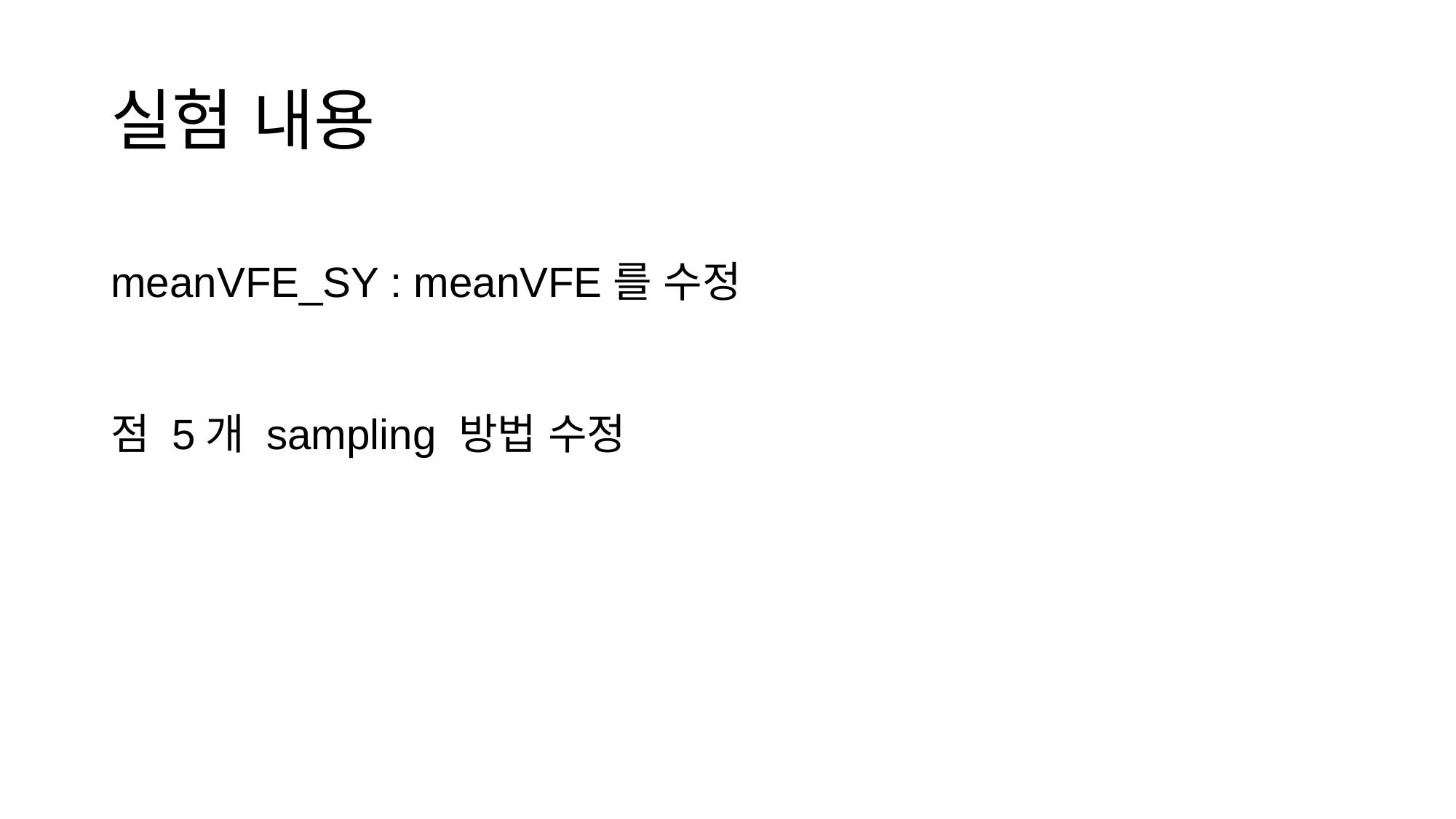

# 실험 내용
meanVFE_SY : meanVFE를 수정

점 5개 sampling 방법 수정